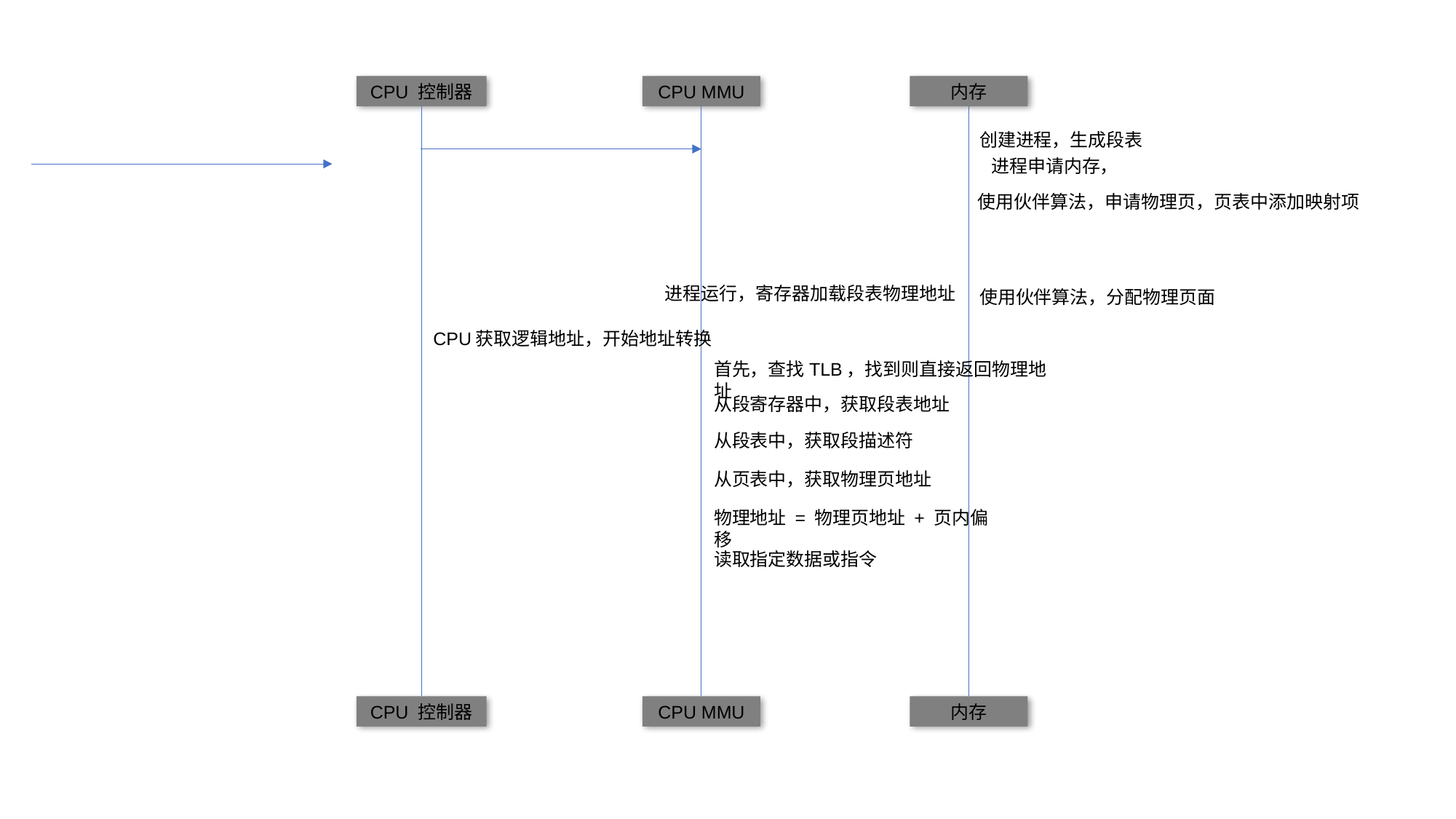

CPU 控制器
CPU MMU
内存
创建进程，生成段表
进程申请内存，
使用伙伴算法，申请物理页，页表中添加映射项
进程运行，寄存器加载段表物理地址
使用伙伴算法，分配物理页面
CPU获取逻辑地址，开始地址转换
首先，查找TLB，找到则直接返回物理地址
从段寄存器中，获取段表地址
从段表中，获取段描述符
从页表中，获取物理页地址
物理地址 = 物理页地址 + 页内偏移
读取指定数据或指令
CPU 控制器
CPU MMU
内存